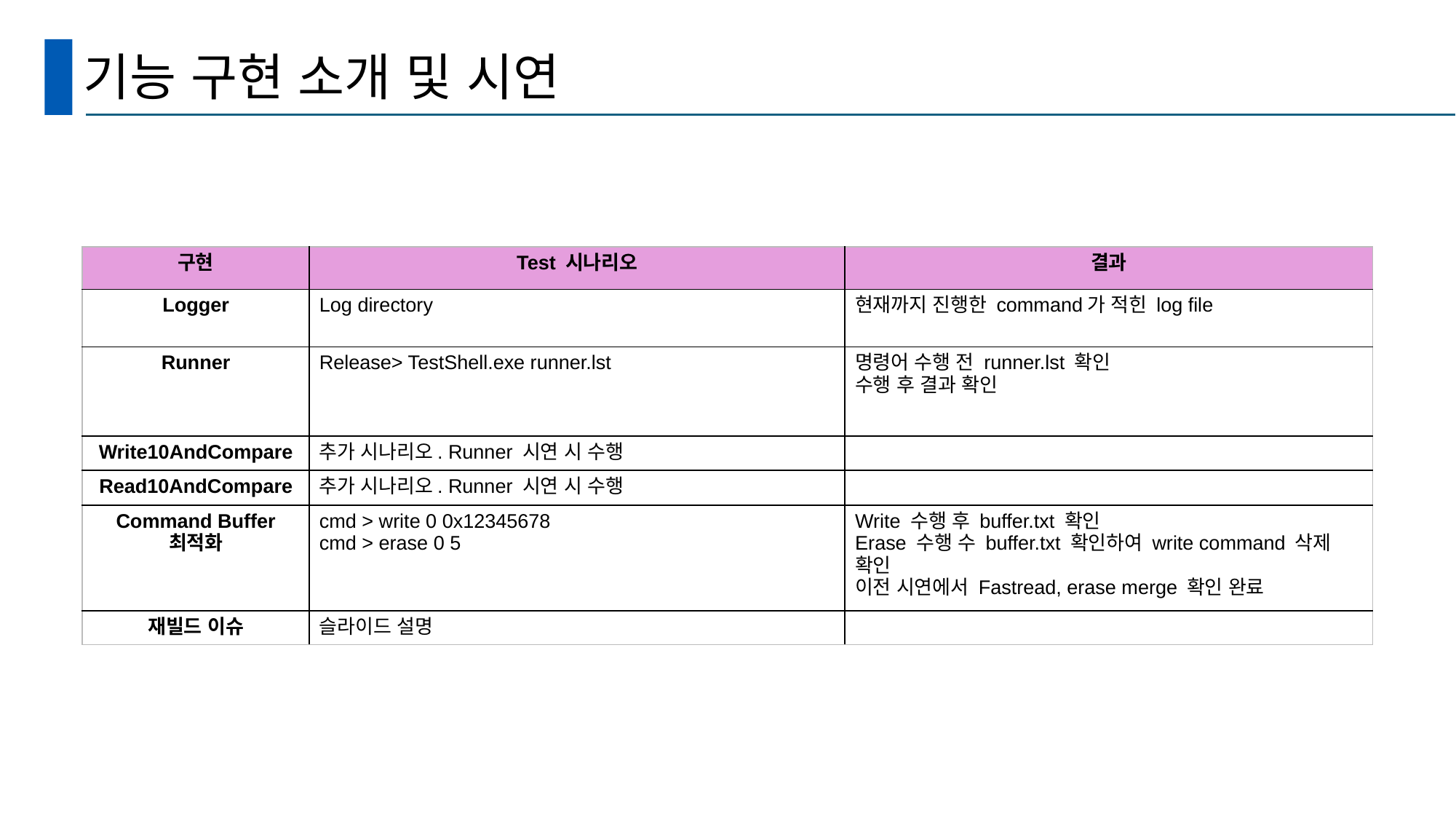

# 기능 구현 소개 및 시연
| 구현 | Test 시나리오 | 결과 |
| --- | --- | --- |
| Logger | Log directory | 현재까지 진행한 command가 적힌 log file |
| Runner | Release> TestShell.exe runner.lst | 명령어 수행 전 runner.lst 확인 수행 후 결과 확인 |
| Write10AndCompare | 추가 시나리오. Runner 시연 시 수행 |  |
| Read10AndCompare | 추가 시나리오. Runner 시연 시 수행 |  |
| Command Buffer 최적화 | cmd > write 0 0x12345678 cmd > erase 0 5 | Write 수행 후 buffer.txt 확인 Erase 수행 수 buffer.txt 확인하여 write command 삭제 확인 이전 시연에서 Fastread, erase merge 확인 완료 |
| 재빌드 이슈 | 슬라이드 설명 |  |